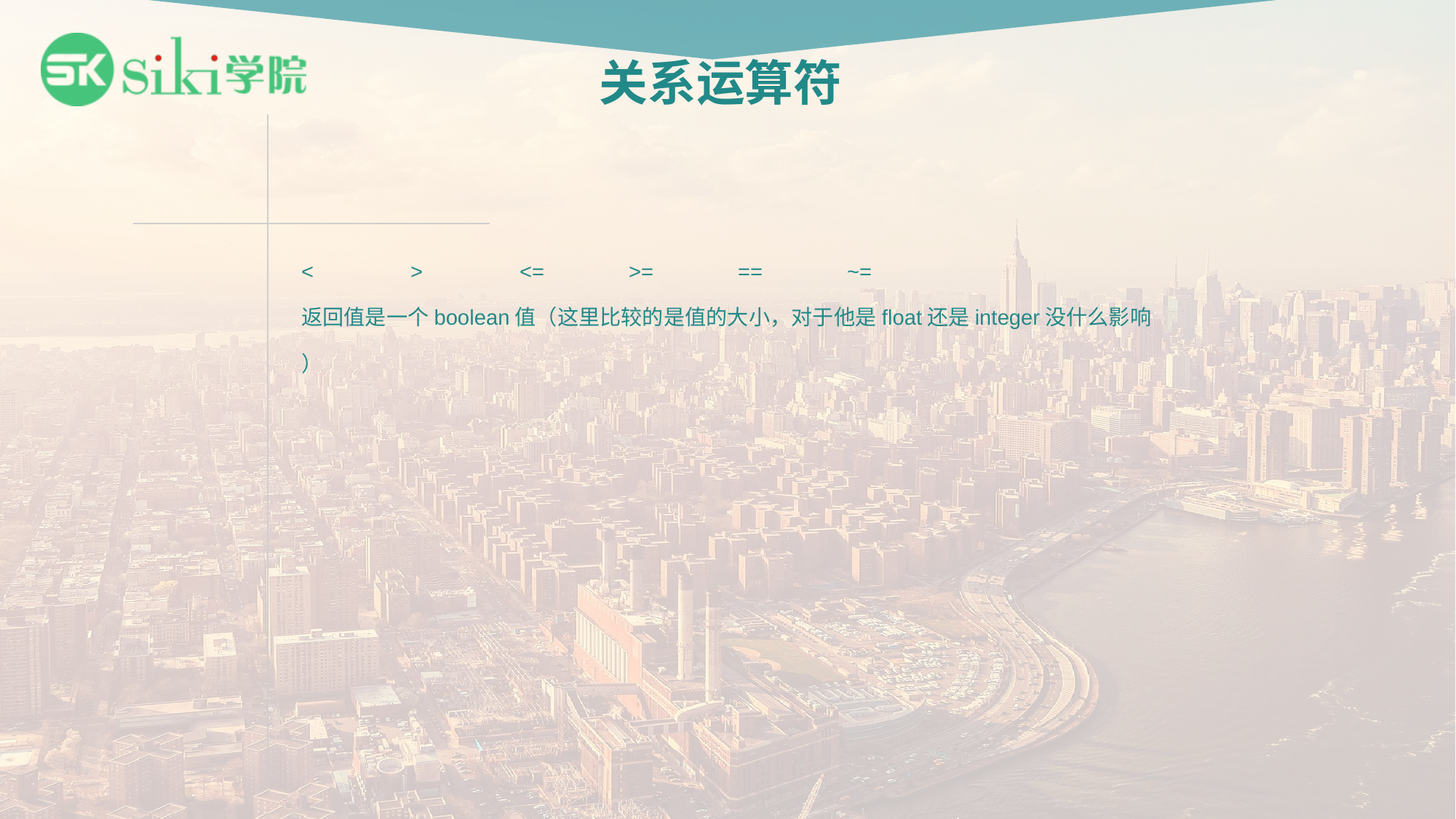

# 关系运算符
<	>	<=	>=	==	~=
返回值是一个boolean值（这里比较的是值的大小，对于他是float还是integer没什么影响
）